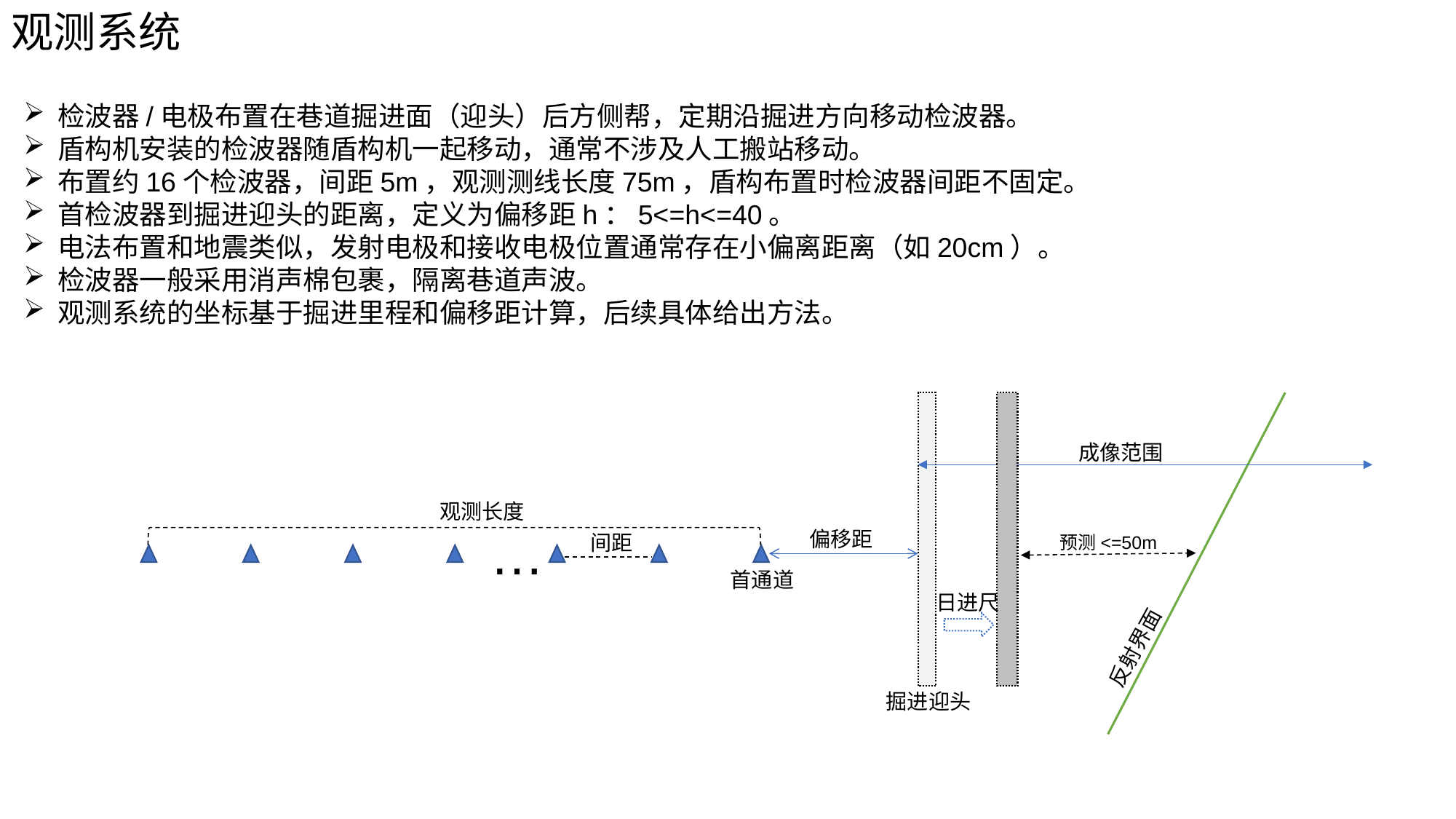

观测系统
检波器/电极布置在巷道掘进面（迎头）后方侧帮，定期沿掘进方向移动检波器。
盾构机安装的检波器随盾构机一起移动，通常不涉及人工搬站移动。
布置约16个检波器，间距5m，观测测线长度75m，盾构布置时检波器间距不固定。
首检波器到掘进迎头的距离，定义为偏移距h：5<=h<=40。
电法布置和地震类似，发射电极和接收电极位置通常存在小偏离距离（如20cm）。
检波器一般采用消声棉包裹，隔离巷道声波。
观测系统的坐标基于掘进里程和偏移距计算，后续具体给出方法。

成像范围
观测长度
…
偏移距
间距
预测<=50m

首通道
日进尺

反射界面
掘进迎头